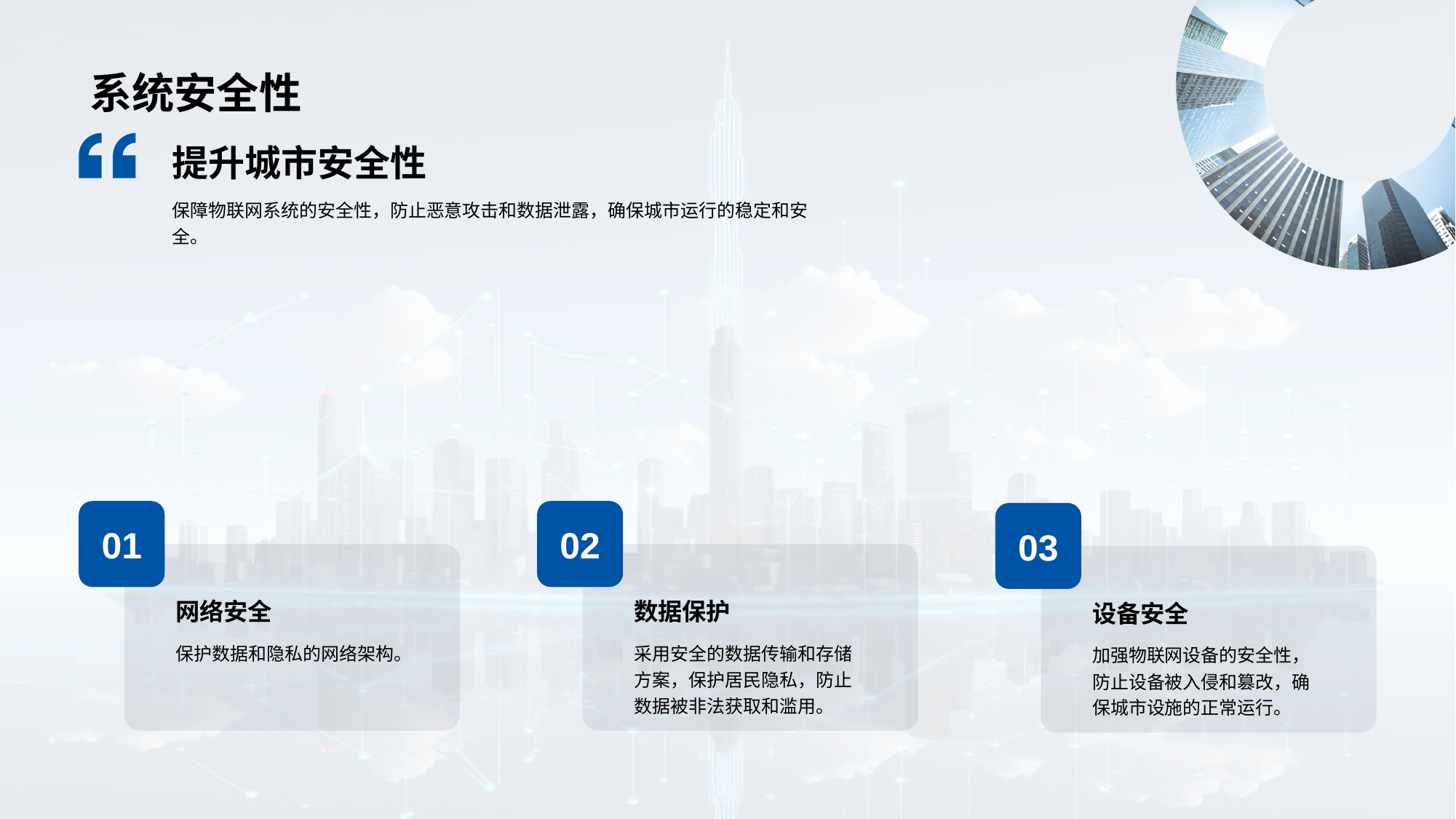

提升城市安全性
保障物联网系统的安全性，防止恶意攻击和数据泄露，确保城市运行的稳定和安全。
01

网络安全
保护数据和隐私的网络架构。
02

数据保护
采用安全的数据传输和存储方案，保护居民隐私，防止数据被非法获取和滥用。
03

设备安全
加强物联网设备的安全性，防止设备被入侵和篡改，确保城市设施的正常运行。
# 系统安全性